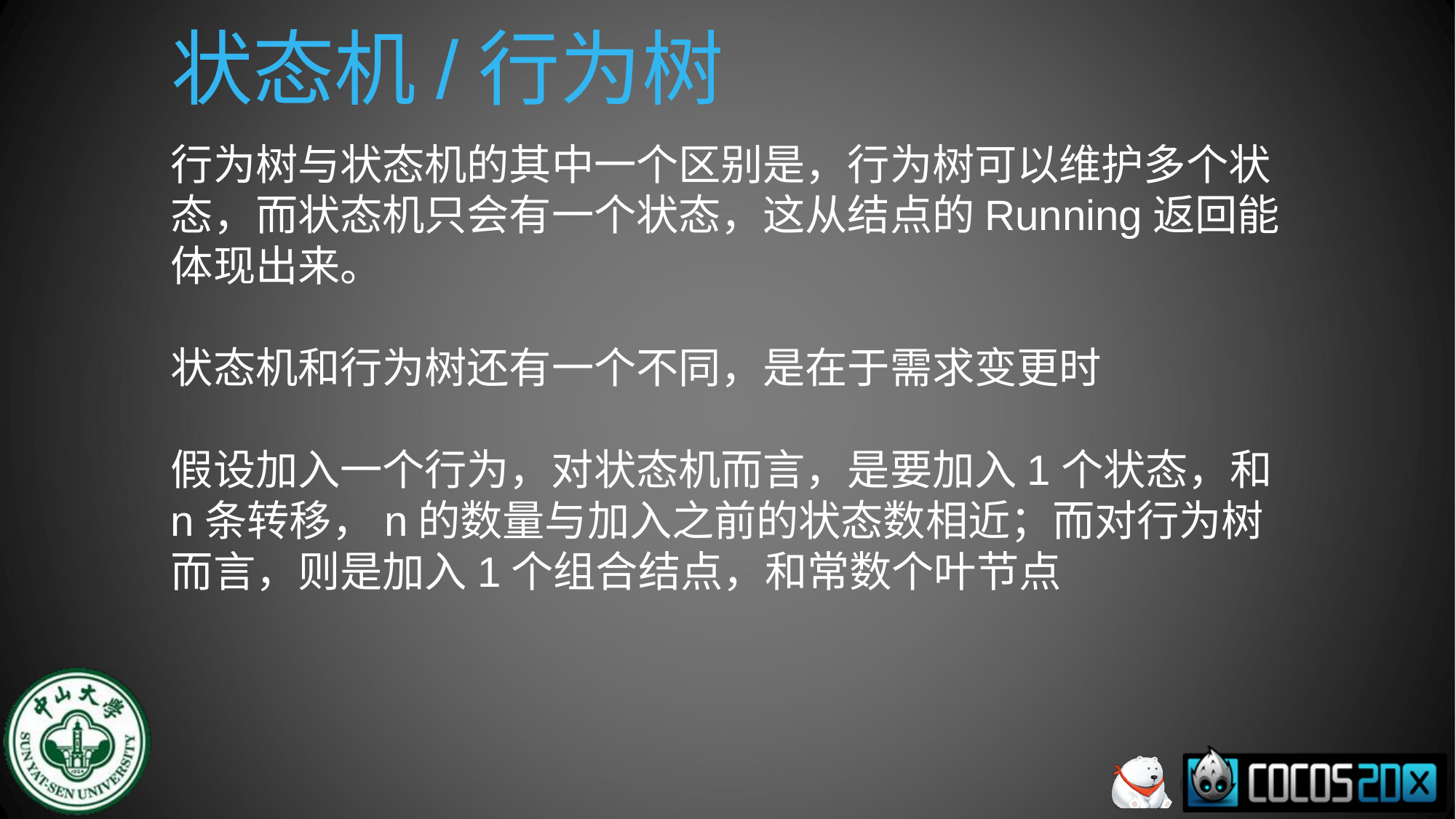

# 状态机/行为树
行为树与状态机的其中一个区别是，行为树可以维护多个状态，而状态机只会有一个状态，这从结点的Running返回能体现出来。

状态机和行为树还有一个不同，是在于需求变更时

假设加入一个行为，对状态机而言，是要加入1个状态，和n条转移，n的数量与加入之前的状态数相近；而对行为树而言，则是加入1个组合结点，和常数个叶节点